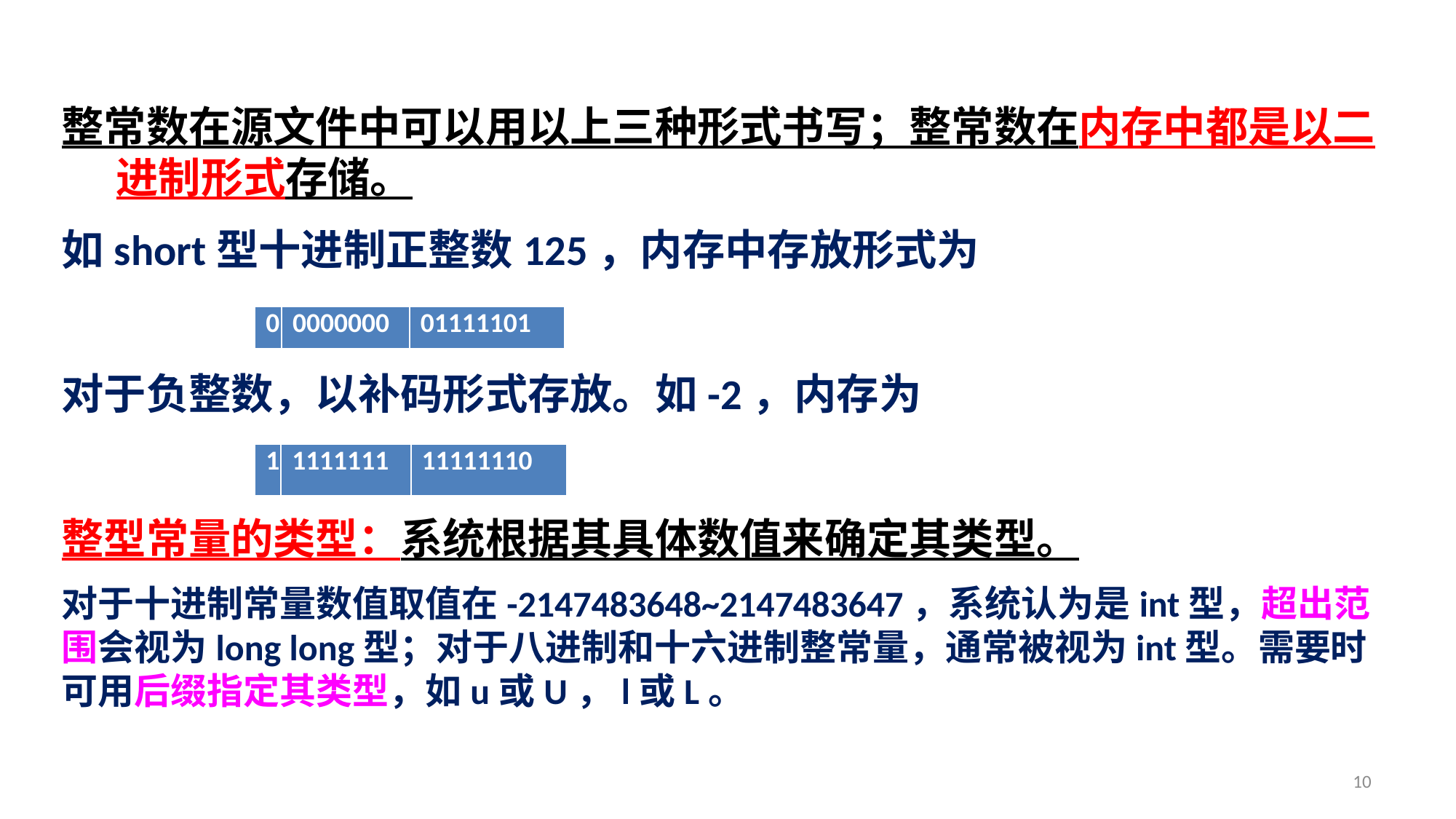

整常数在源文件中可以用以上三种形式书写；整常数在内存中都是以二进制形式存储。
如short型十进制正整数125，内存中存放形式为

对于负整数，以补码形式存放。如-2，内存为

整型常量的类型：系统根据其具体数值来确定其类型。
对于十进制常量数值取值在-2147483648~2147483647，系统认为是int型，超出范围会视为long long型；对于八进制和十六进制整常量，通常被视为int型。需要时可用后缀指定其类型，如u或U，l或L。
| 0 | 0000000 | 01111101 |
| --- | --- | --- |
| 1 | 1111111 | 11111110 |
| --- | --- | --- |
10